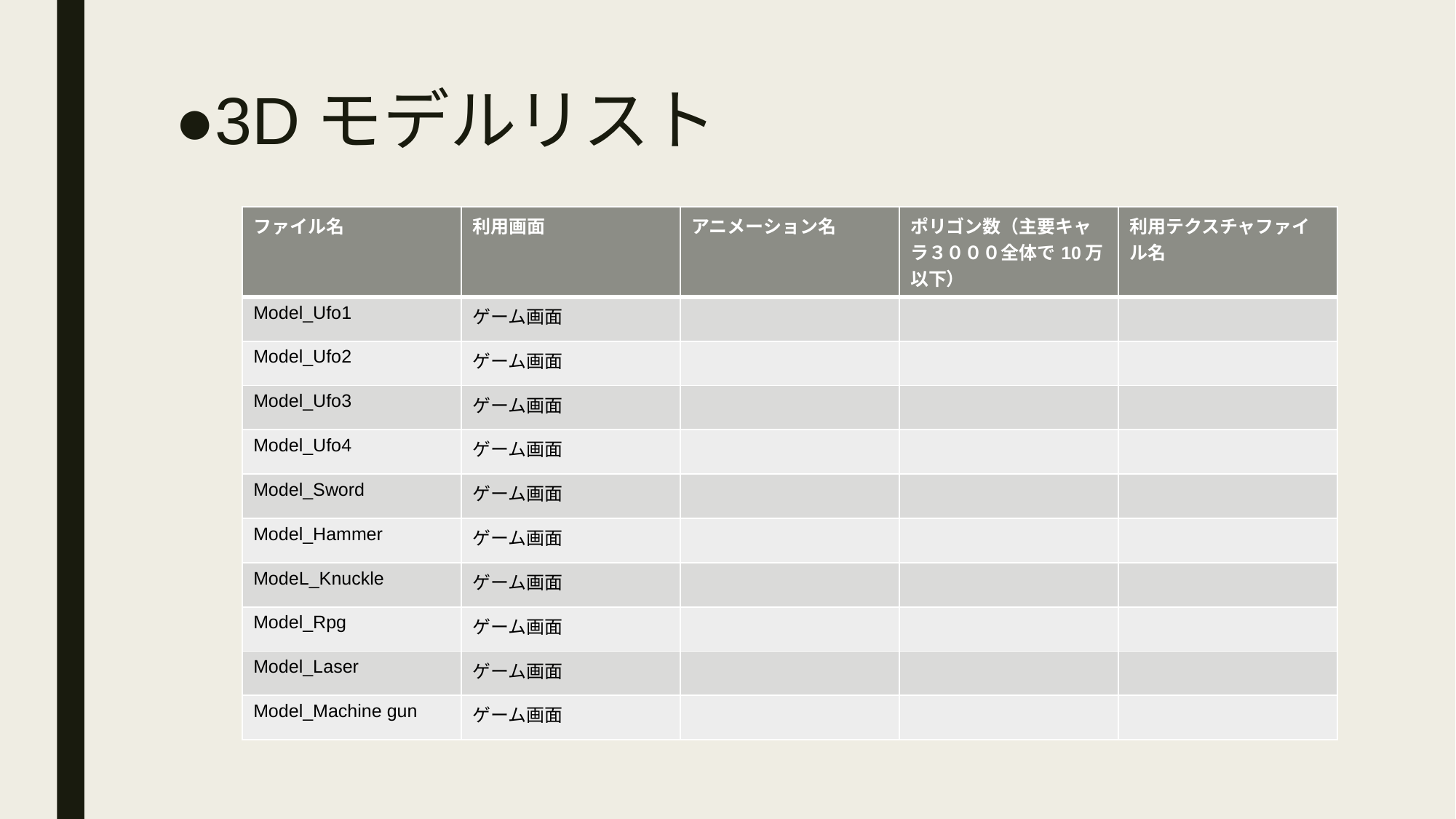

# ●3Dモデルリスト
| ファイル名 | 利用画面 | アニメーション名 | ポリゴン数（主要キャラ３０００全体で10万以下） | 利用テクスチャファイル名 |
| --- | --- | --- | --- | --- |
| Model\_Ufo1 | ゲーム画面 |  |  |  |
| Model\_Ufo2 | ゲーム画面 |  |  |  |
| Model\_Ufo3 | ゲーム画面 |  |  |  |
| Model\_Ufo4 | ゲーム画面 |  |  |  |
| Model\_Sword | ゲーム画面 |  |  |  |
| Model\_Hammer | ゲーム画面 |  |  |  |
| ModeL\_Knuckle | ゲーム画面 |  |  |  |
| Model\_Rpg | ゲーム画面 |  |  |  |
| Model\_Laser | ゲーム画面 |  |  |  |
| Model\_Machine gun | ゲーム画面 |  |  |  |